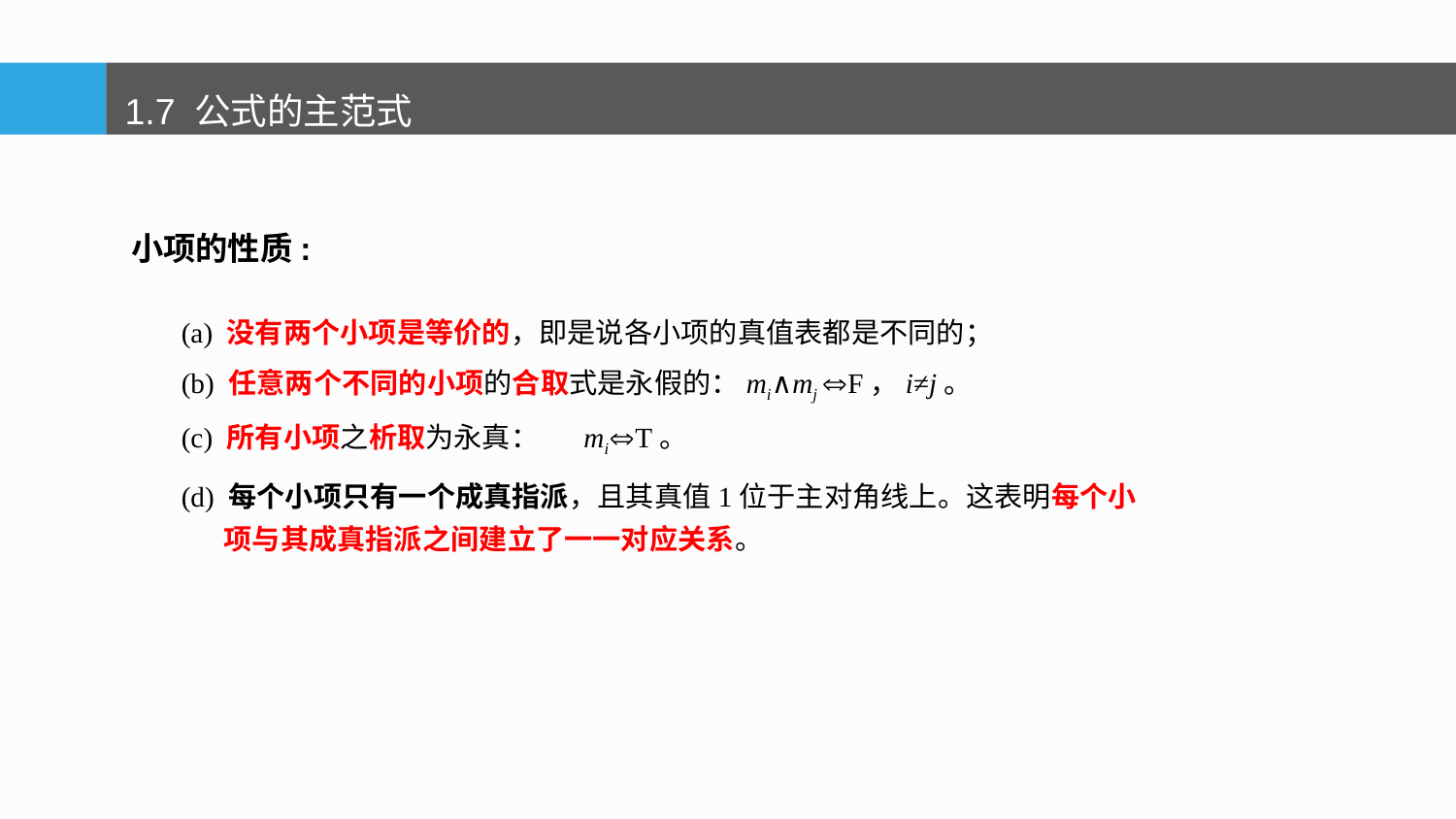

1.7 公式的主范式

小项的性质:

(a) 没有两个小项是等价的，即是说各小项的真值表都是不同的；
(b) 任意两个不同的小项的合取式是永假的：mi∧mj ⇔F，i≠j。
(c) 所有小项之析取为永真：      mi⇔T。
(d) 每个小项只有一个成真指派，且其真值1位于主对角线上。这表明每个小项与其成真指派之间建立了一一对应关系。